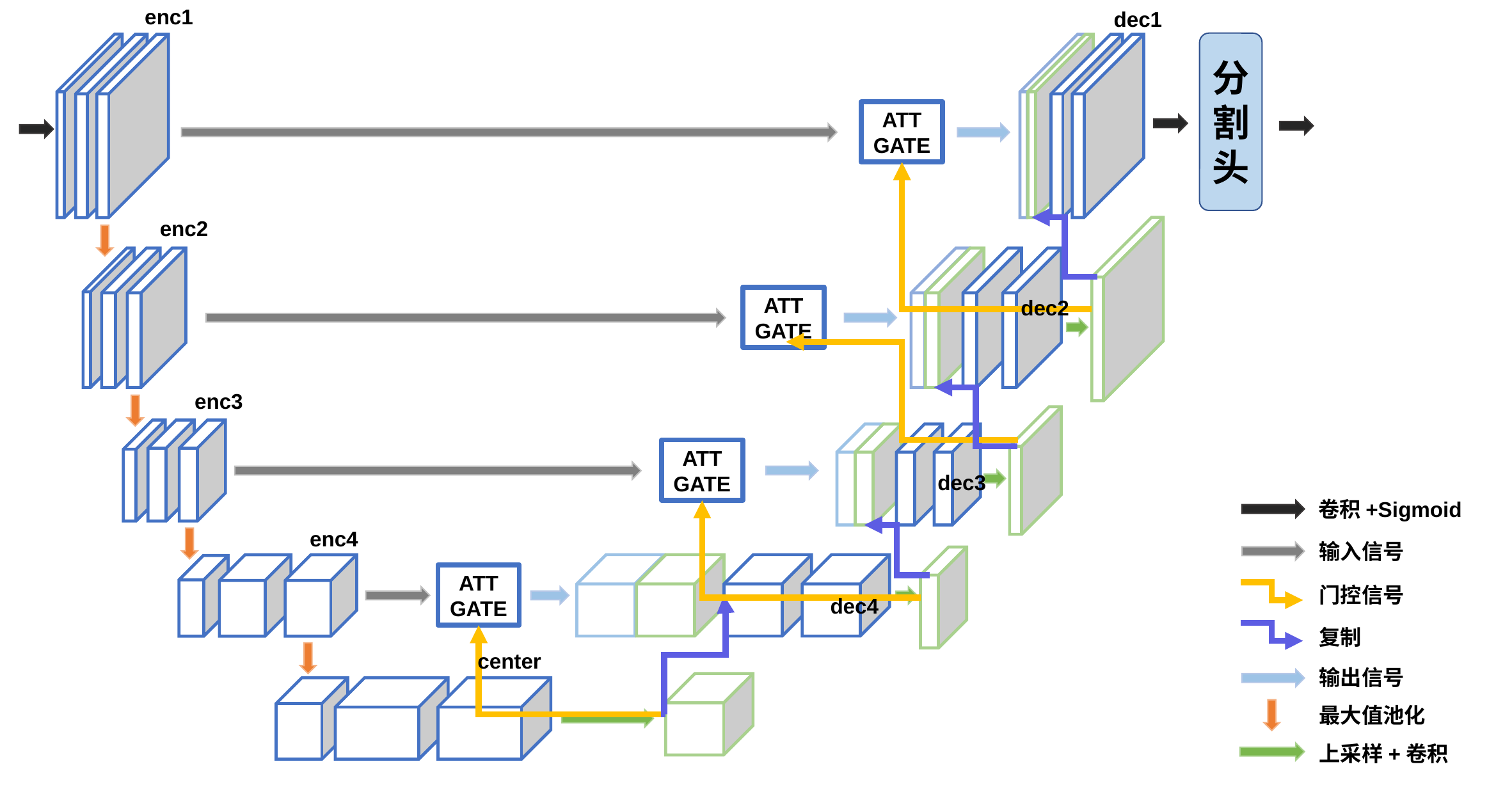

enc1
dec1
分割头

ATT GATE

enc2

ATT GATE
dec2

enc3

ATT GATE

dec3

卷积+Sigmoid

输入信号

门控信号
复制
输出信号

最大值池化

上采样+卷积

enc4

ATT GATE

dec4

center